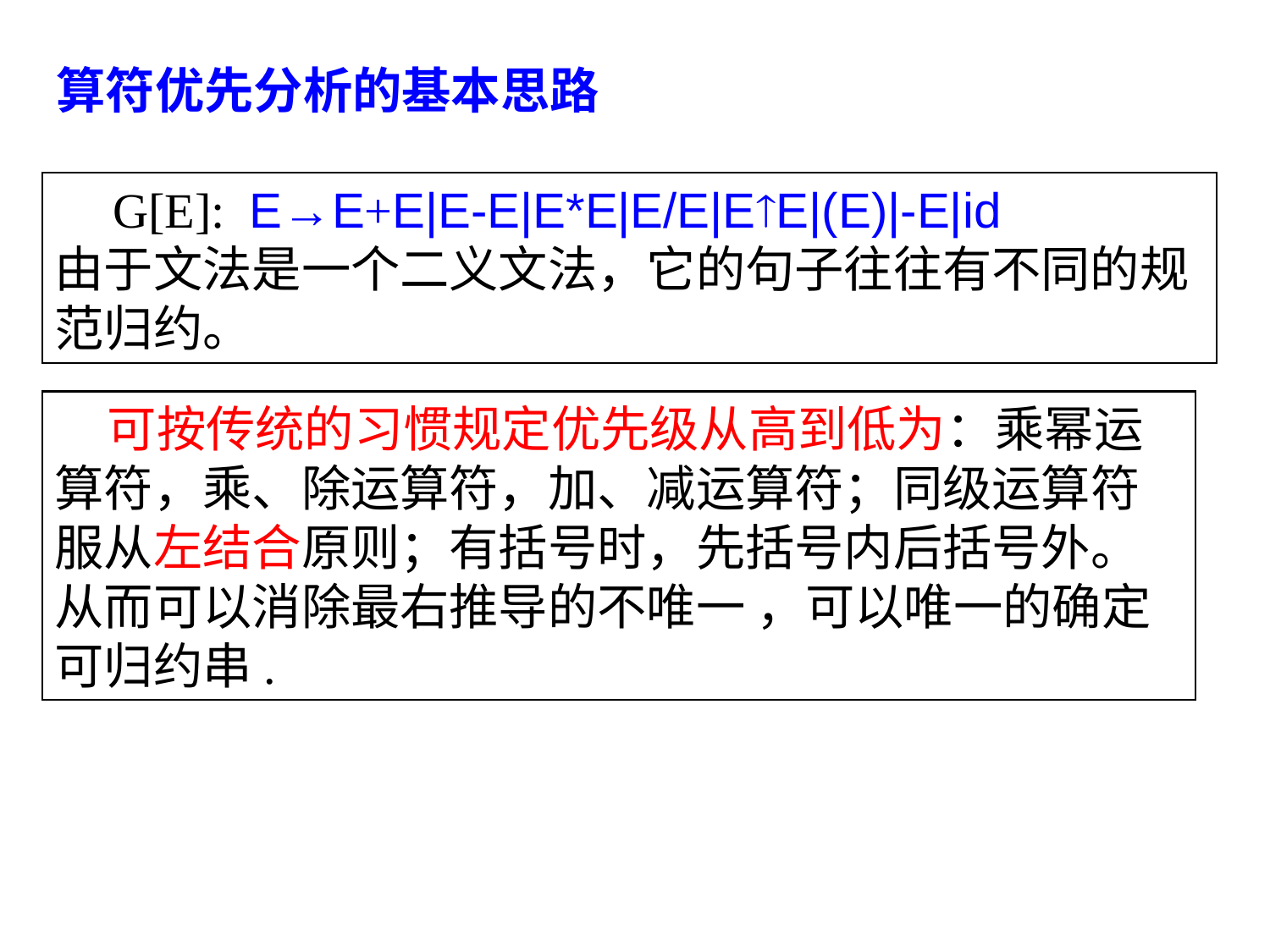

算符优先分析的基本思路
     G[E]:  E→E+E|E-E|E*E|E/E|E↑E|(E)|-E|id
由于文法是一个二义文法，它的句子往往有不同的规范归约。
    可按传统的习惯规定优先级从高到低为：乘幂运算符，乘、除运算符，加、减运算符；同级运算符服从左结合原则；有括号时，先括号内后括号外。从而可以消除最右推导的不唯一 ，可以唯一的确定可归约串.